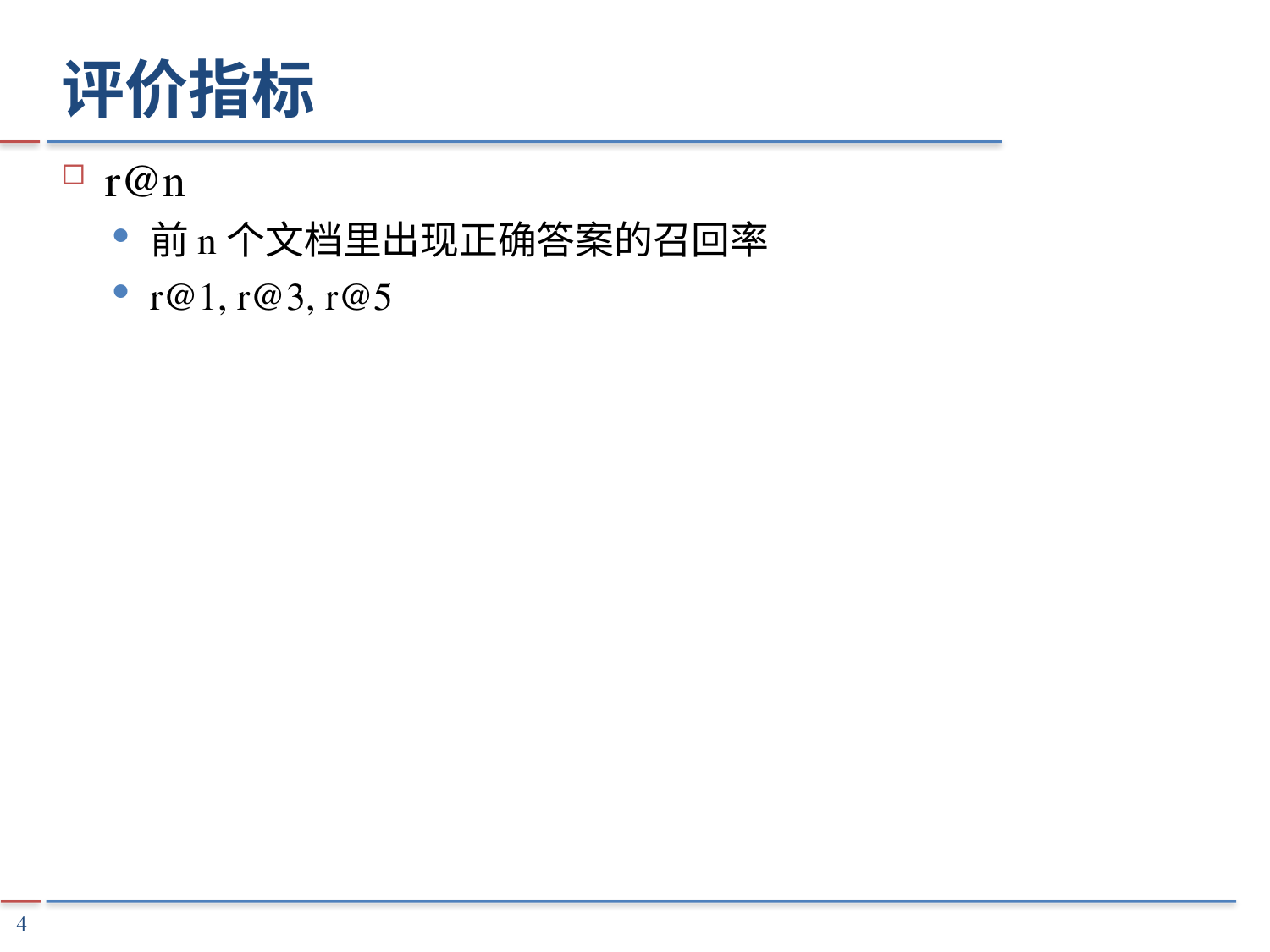

# 评价指标
r@n
前n个文档里出现正确答案的召回率
r@1, r@3, r@5

4